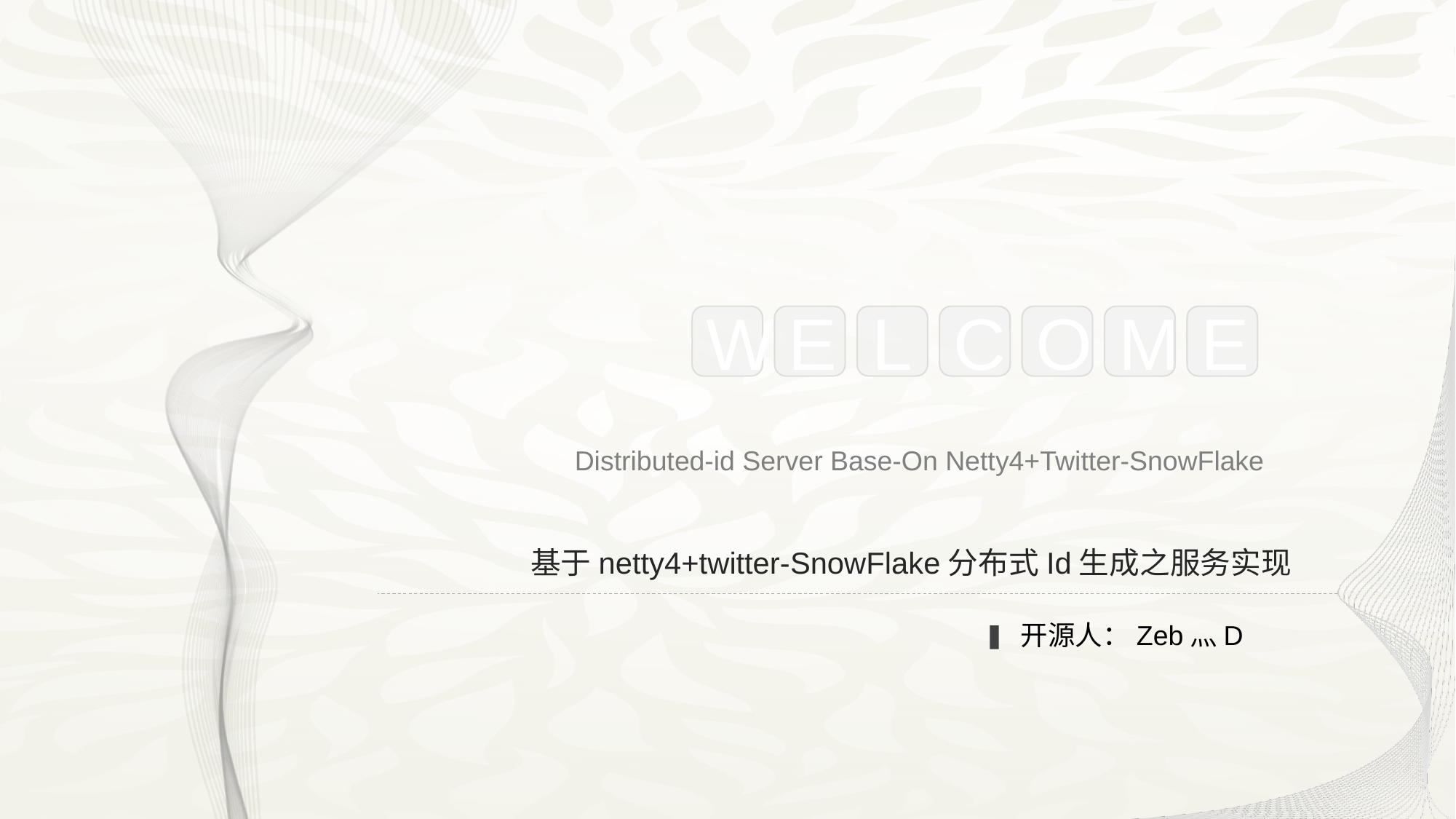

W
E
L
C
O
M
E
Distributed-id Server Base-On Netty4+Twitter-SnowFlake
基于netty4+twitter-SnowFlake分布式Id生成之服务实现
开源人：Zeb灬D